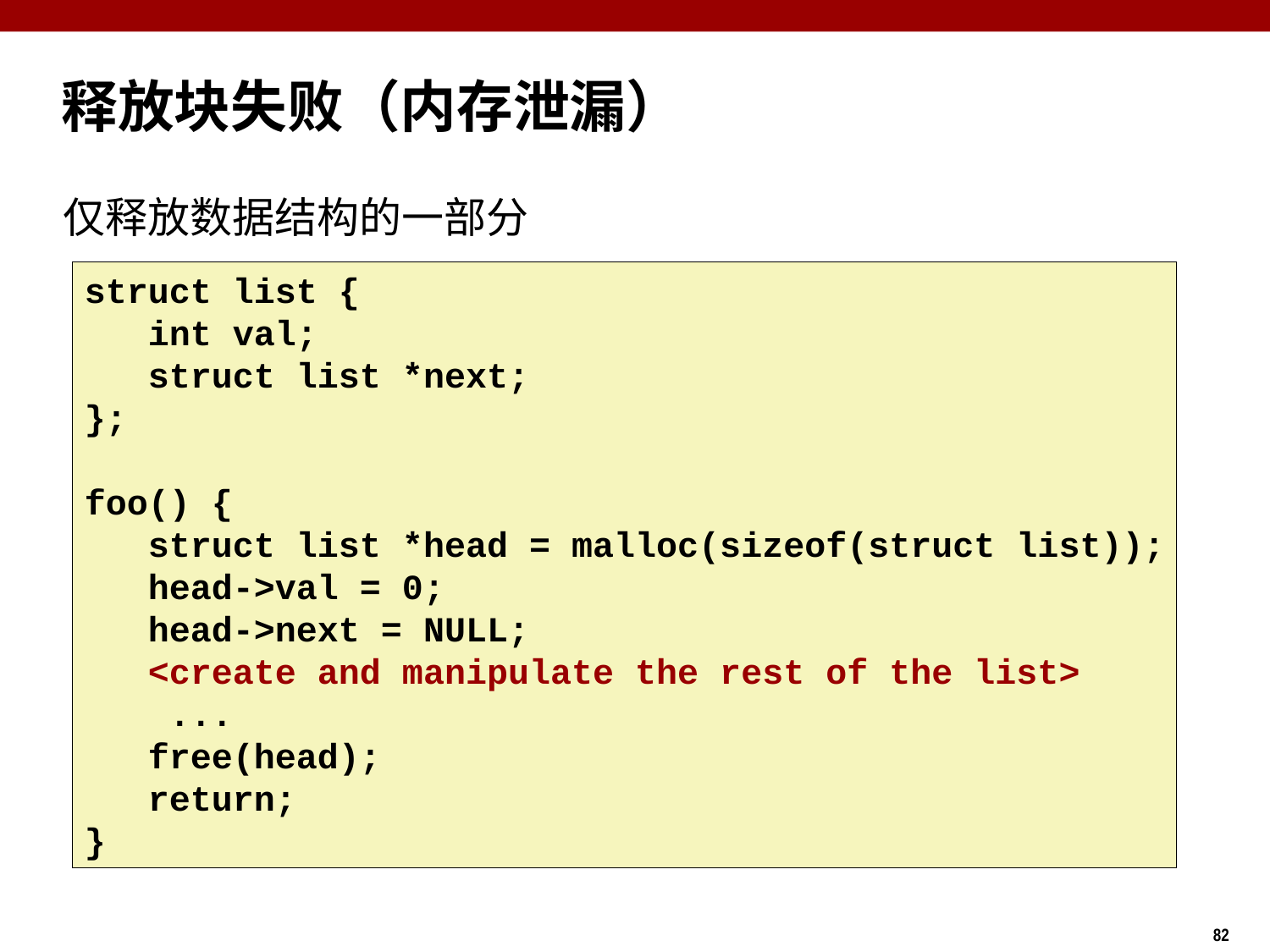

释放块失败（内存泄漏）
仅释放数据结构的一部分

struct list {
   int val;
   struct list *next;
};

foo() {
   struct list *head = malloc(sizeof(struct list));
   head->val = 0;
   head->next = NULL;
   <create and manipulate the rest of the list>
    ...
   free(head);
   return;
}